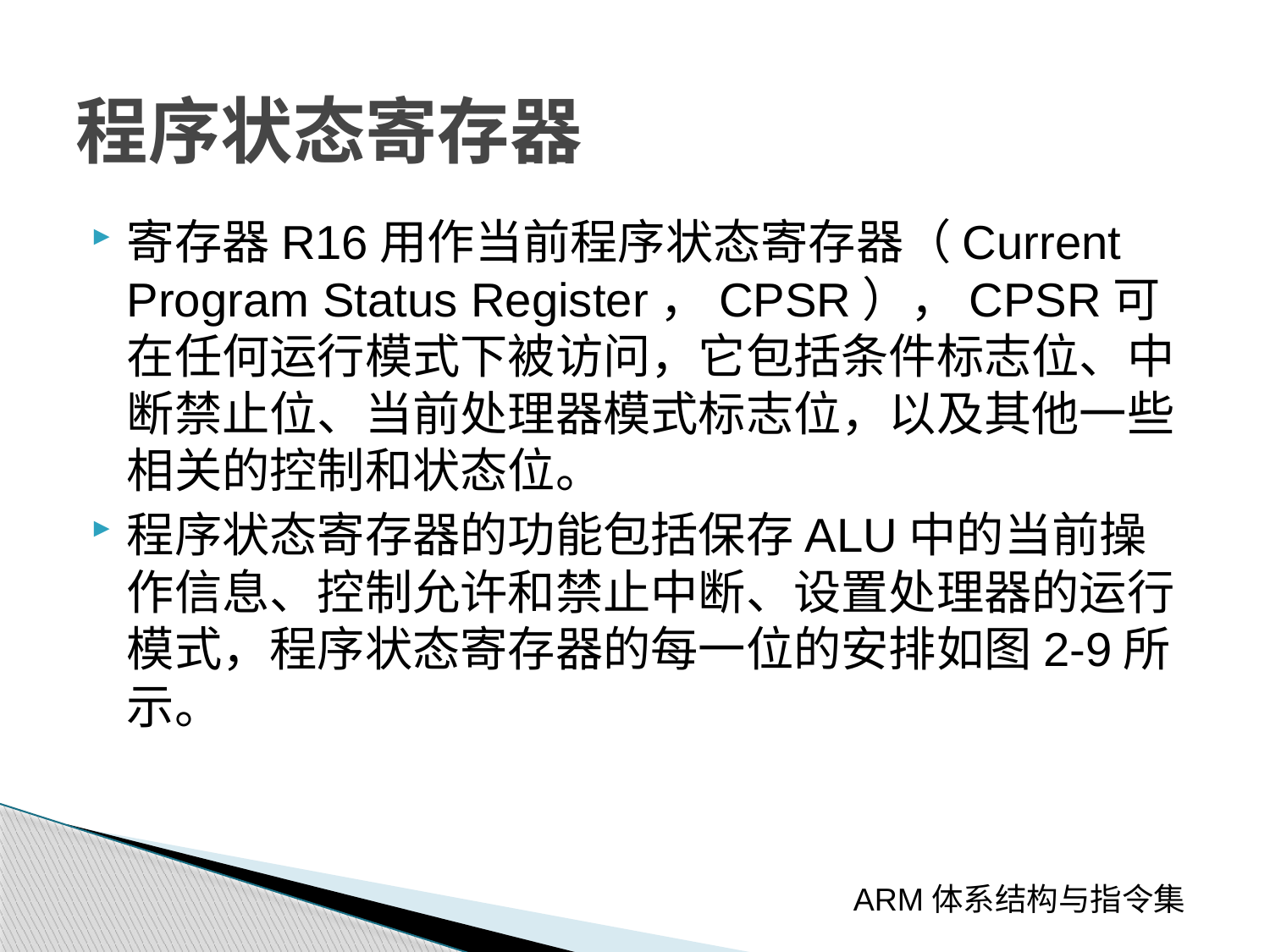

# 程序状态寄存器
寄存器R16用作当前程序状态寄存器（Current Program Status Register，CPSR），CPSR可在任何运行模式下被访问，它包括条件标志位、中断禁止位、当前处理器模式标志位，以及其他一些相关的控制和状态位。
程序状态寄存器的功能包括保存ALU中的当前操作信息、控制允许和禁止中断、设置处理器的运行模式，程序状态寄存器的每一位的安排如图2-9所示。

            ARM体系结构与指令集